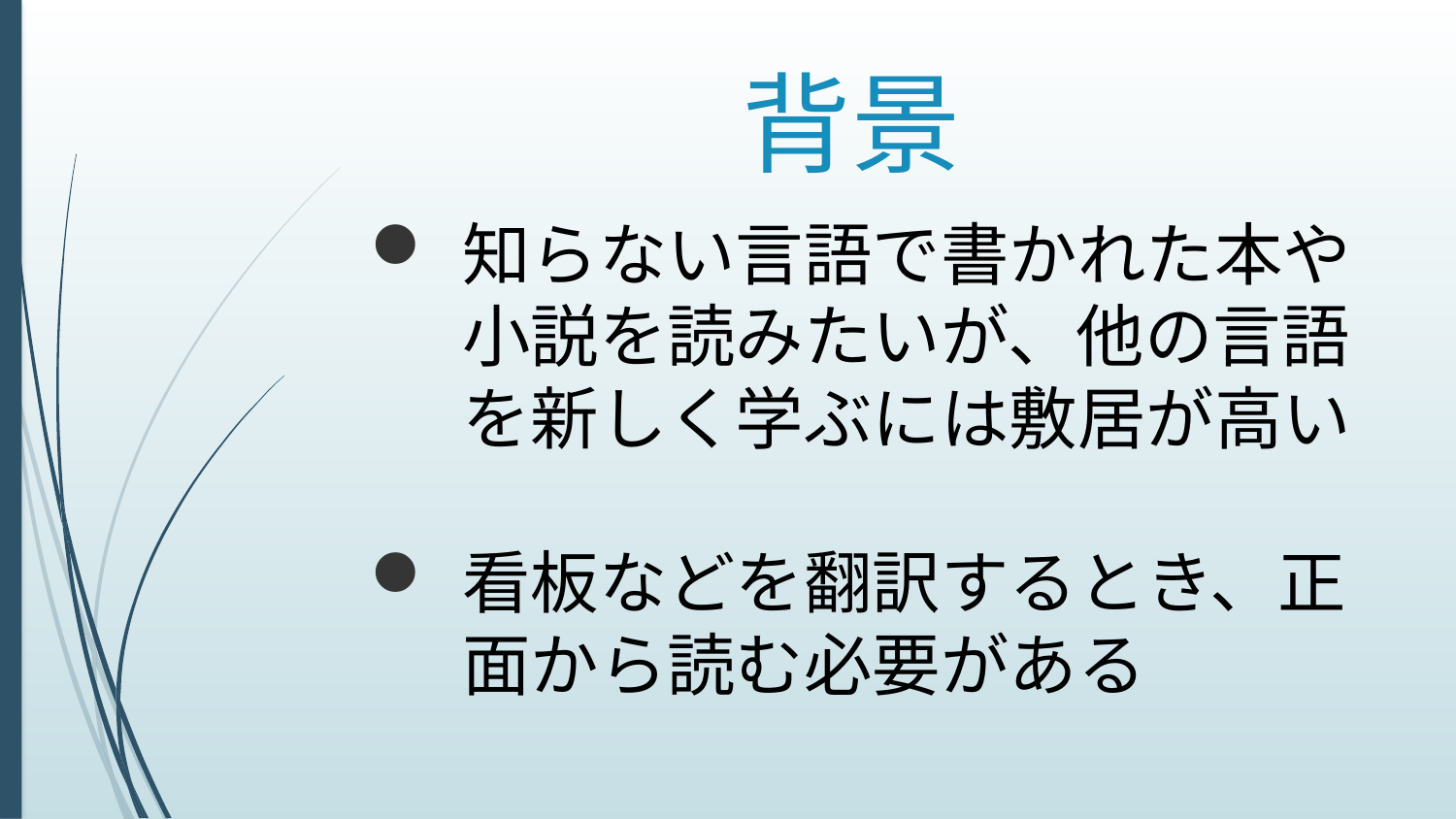

# 背景
知らない言語で書かれた本や小説を読みたいが、他の言語を新しく学ぶには敷居が高い

看板などを翻訳するとき、正面から読む必要がある